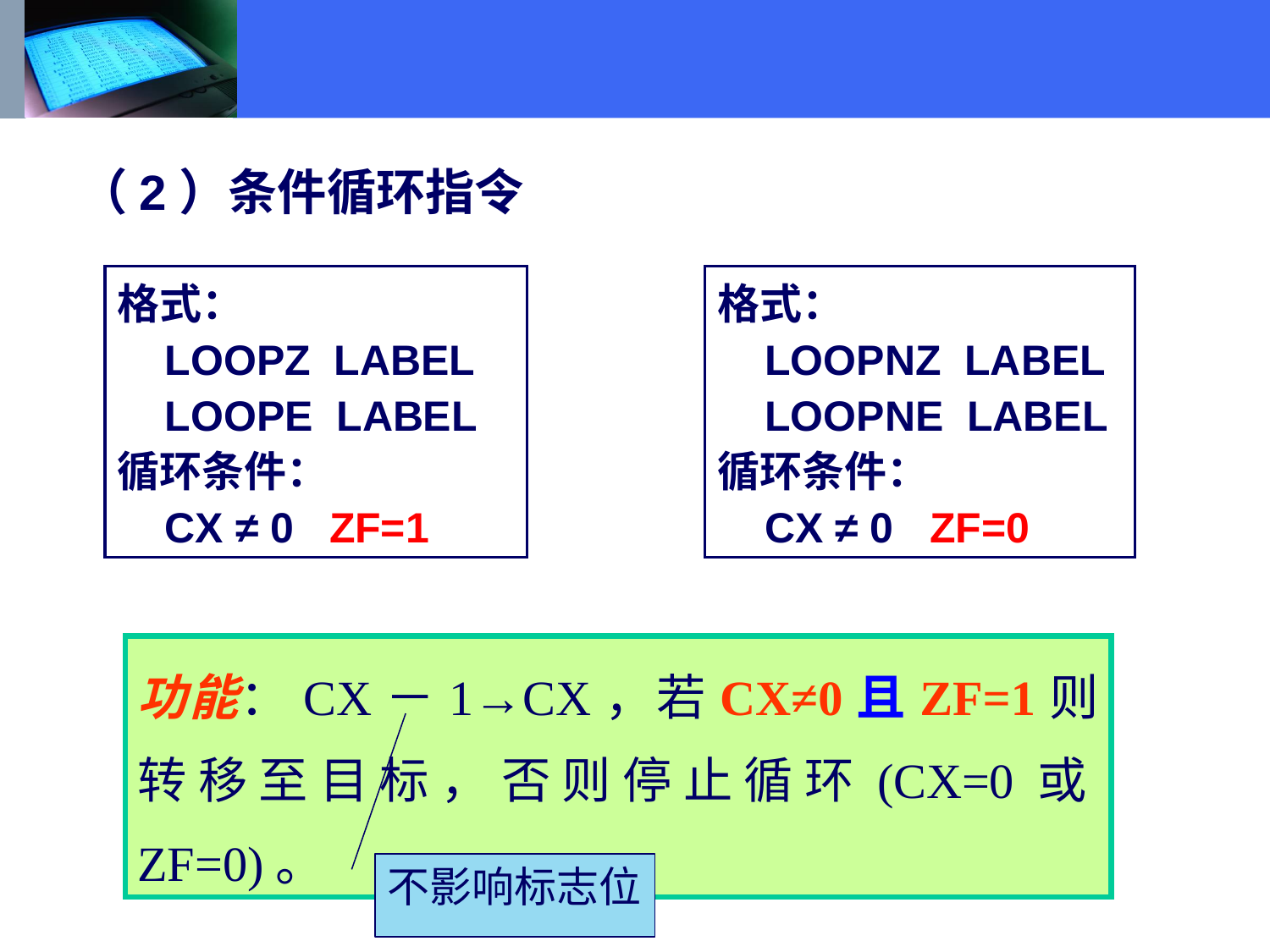

（2）条件循环指令
格式：
    LOOPZ  LABEL
    LOOPE  LABEL
循环条件：
    CX ≠ 0   ZF=1
格式：
    LOOPNZ  LABEL
    LOOPNE  LABEL
循环条件：
    CX ≠ 0   ZF=0
功能：CX－1→CX，若CX≠0且ZF=1则转移至目标，否则停止循环(CX=0或ZF=0)。
不影响标志位